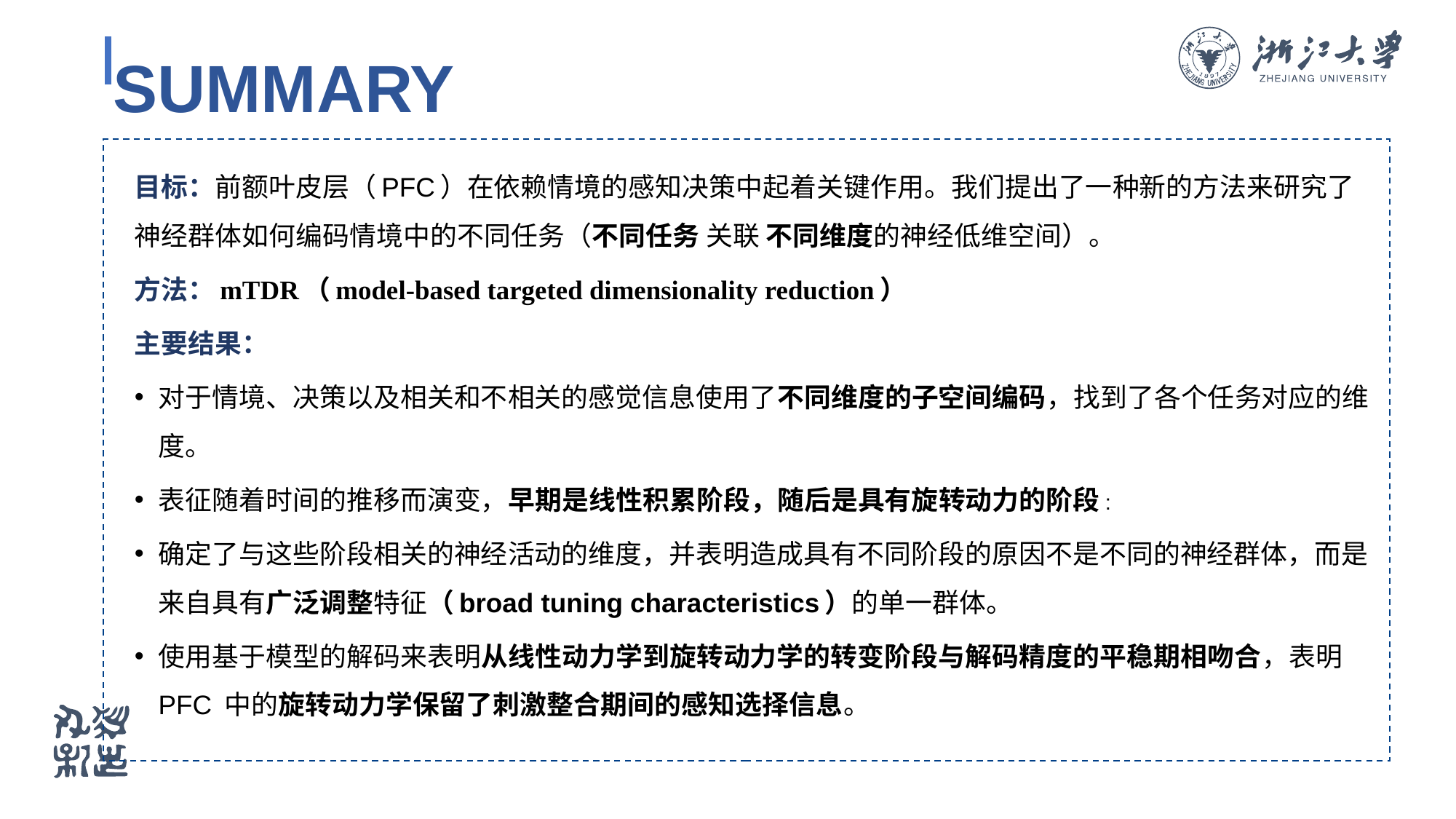

SUMMARY

目标：前额叶皮层（PFC）在依赖情境的感知决策中起着关键作用。我们提出了一种新的方法来研究了神经群体如何编码情境中的不同任务（不同任务 关联 不同维度的神经低维空间）。
方法：mTDR（model-based targeted dimensionality reduction）
主要结果：
对于情境、决策以及相关和不相关的感觉信息使用了不同维度的子空间编码，找到了各个任务对应的维度。
表征随着时间的推移而演变，早期是线性积累阶段，随后是具有旋转动力的阶段:
确定了与这些阶段相关的神经活动的维度，并表明造成具有不同阶段的原因不是不同的神经群体，而是来自具有广泛调整特征（broad tuning characteristics）的单一群体。
使用基于模型的解码来表明从线性动力学到旋转动力学的转变阶段与解码精度的平稳期相吻合，表明PFC 中的旋转动力学保留了刺激整合期间的感知选择信息。